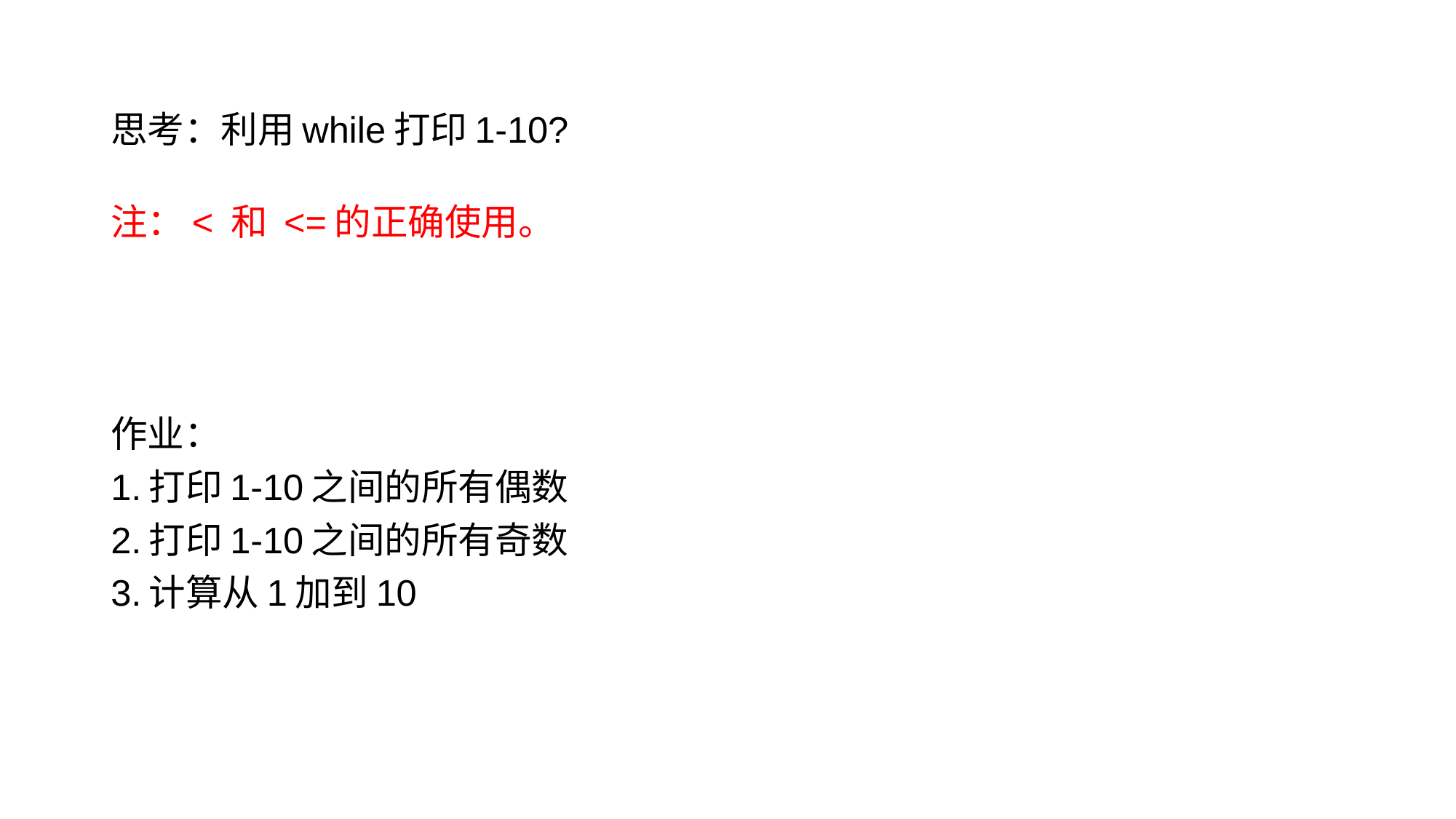

思考：利用while打印1-10?
注：< 和 <=的正确使用。

作业：
1.打印1-10之间的所有偶数
2.打印1-10之间的所有奇数
3.计算从1加到10